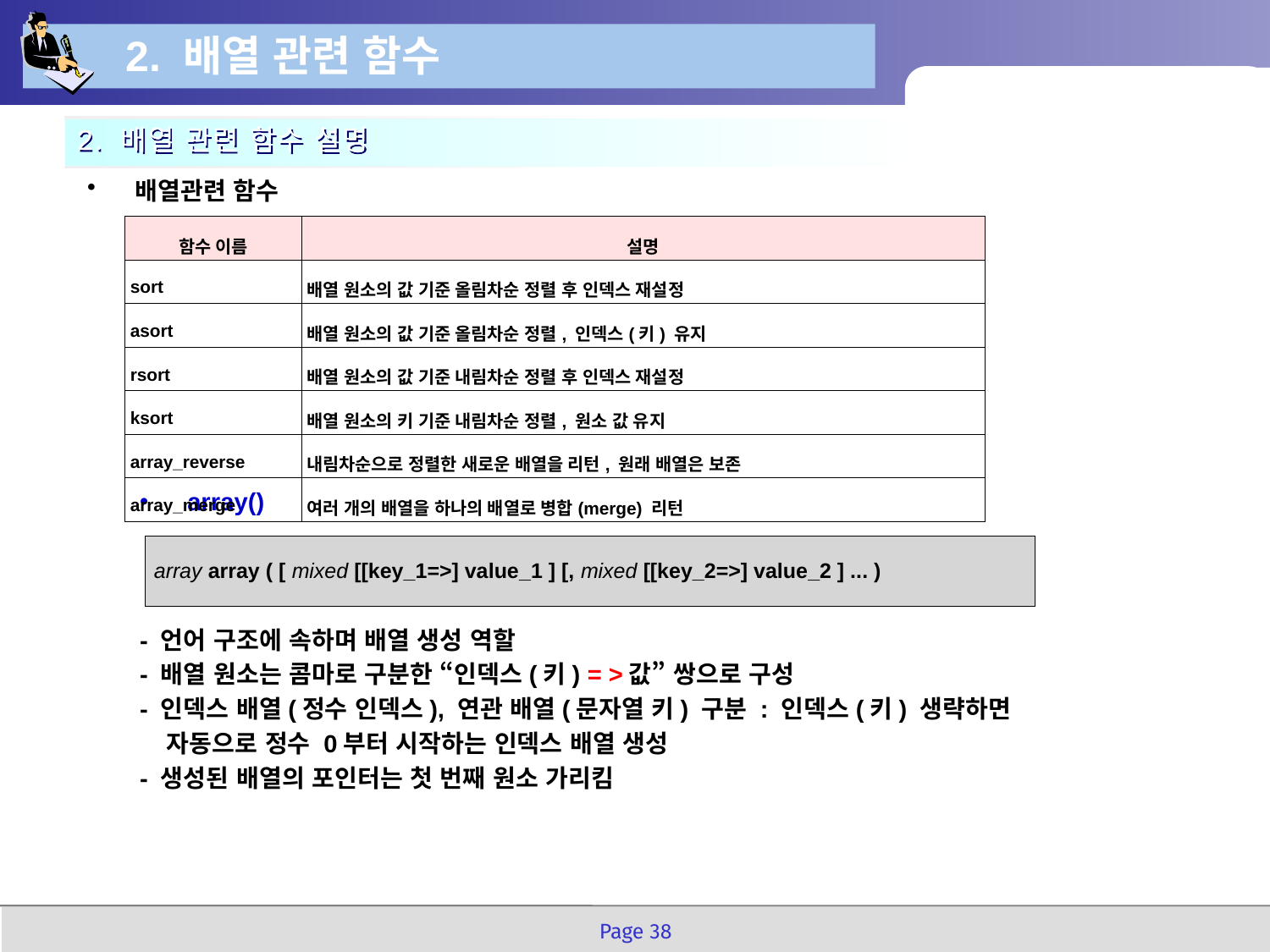

2. 배열 관련 함수
2. 배열 관련 함수 설명

배열관련 함수

array()

- 언어 구조에 속하며 배열 생성 역할
- 배열 원소는 콤마로 구분한 “인덱스(키) = >값” 쌍으로 구성
- 인덱스 배열(정수 인덱스), 연관 배열(문자열 키) 구분 : 인덱스(키) 생략하면
   자동으로 정수 0부터 시작하는 인덱스 배열 생성
- 생성된 배열의 포인터는 첫 번째 원소 가리킴
| 함수 이름 | 설명 |
| --- | --- |
| sort | 배열 원소의 값 기준 올림차순 정렬 후 인덱스 재설정 |
| asort | 배열 원소의 값 기준 올림차순 정렬, 인덱스(키) 유지 |
| rsort | 배열 원소의 값 기준 내림차순 정렬 후 인덱스 재설정 |
| ksort | 배열 원소의 키 기준 내림차순 정렬, 원소 값 유지 |
| array\_reverse | 내림차순으로 정렬한 새로운 배열을 리턴, 원래 배열은 보존 |
| array\_merge | 여러 개의 배열을 하나의 배열로 병합(merge) 리턴 |
| array array ( [ mixed [[key\_1=>] value\_1 ] [, mixed [[key\_2=>] value\_2 ] ... ) |
| --- |
Page 38